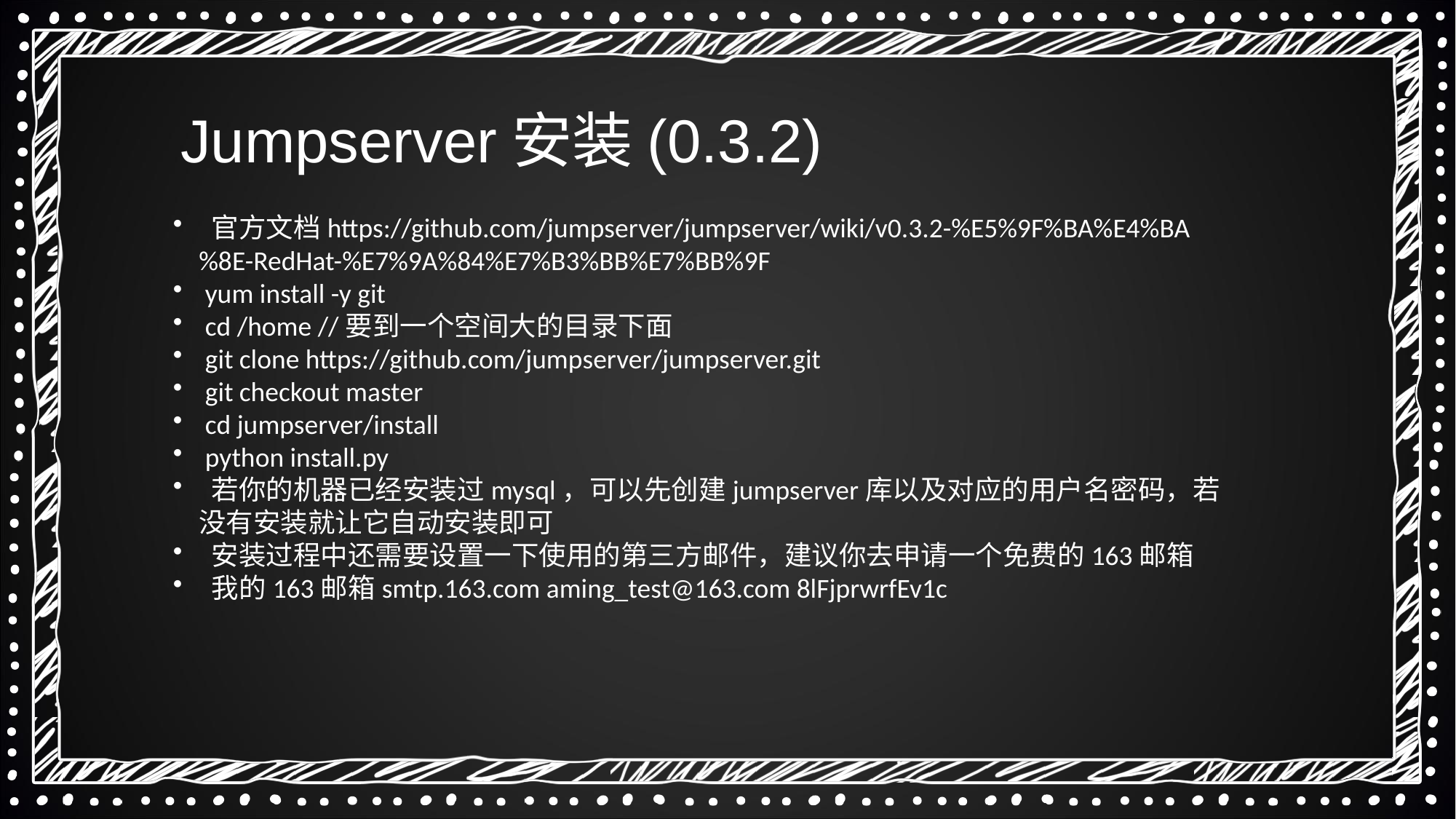

Jumpserver安装(0.3.2)
 官方文档https://github.com/jumpserver/jumpserver/wiki/v0.3.2-%E5%9F%BA%E4%BA%8E-RedHat-%E7%9A%84%E7%B3%BB%E7%BB%9F
 yum install -y git
 cd /home //要到一个空间大的目录下面
 git clone https://github.com/jumpserver/jumpserver.git
 git checkout master
 cd jumpserver/install
 python install.py
 若你的机器已经安装过mysql，可以先创建jumpserver库以及对应的用户名密码，若没有安装就让它自动安装即可
 安装过程中还需要设置一下使用的第三方邮件，建议你去申请一个免费的163邮箱
 我的163邮箱smtp.163.com aming_test@163.com 8lFjprwrfEv1c